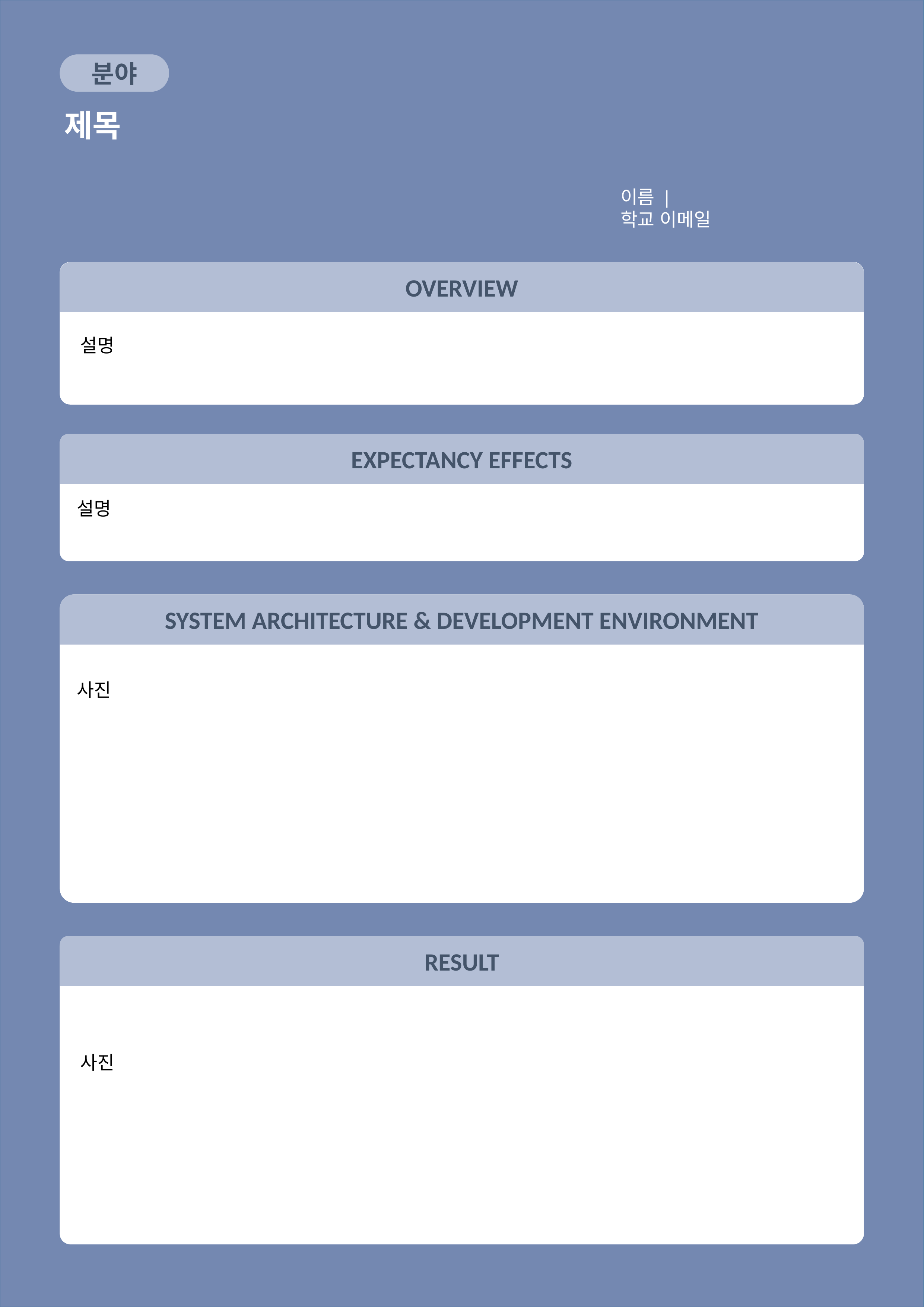

분야
제목
이름 |
학교 이메일

OVERVIEW
설명

EXPECTANCY EFFECTS
설명

SYSTEM ARCHITECTURE & DEVELOPMENT ENVIRONMENT
사진

RESULT
사진